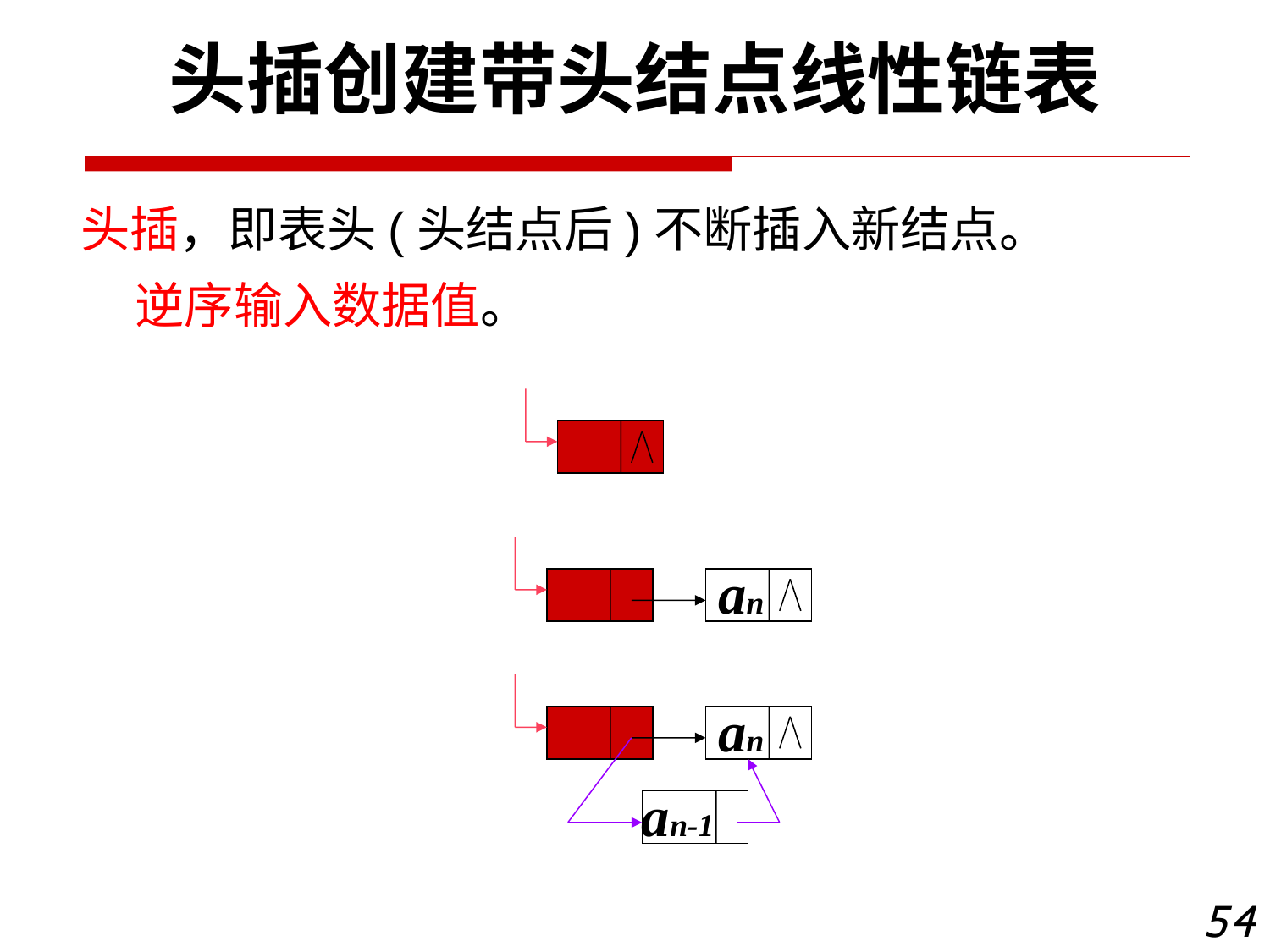

头插创建带头结点线性链表
  头插，即表头(头结点后)不断插入新结点。
       逆序输入数据值。

an

an

an-1

54